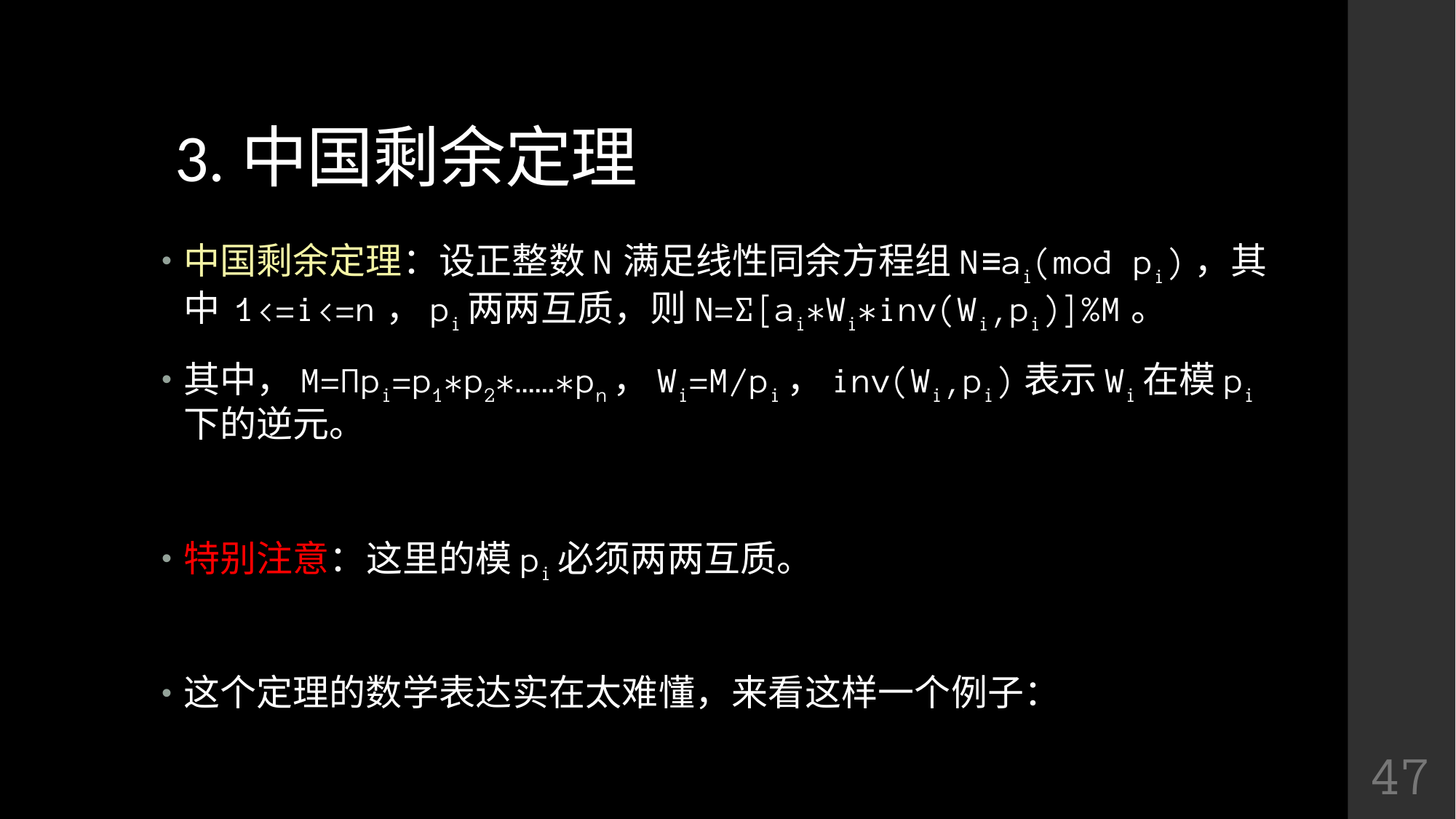

# 3.中国剩余定理
中国剩余定理：设正整数N满足线性同余方程组N≡ai(mod pi)，其中 1<=i<=n，pi两两互质，则N=Σ[ai*Wi*inv(Wi,pi)]%M。
其中，M=Πpi=p1*p2*……*pn，Wi=M/pi，inv(Wi,pi)表示Wi在模pi下的逆元。

特别注意：这里的模pi必须两两互质。

这个定理的数学表达实在太难懂，来看这样一个例子：

47